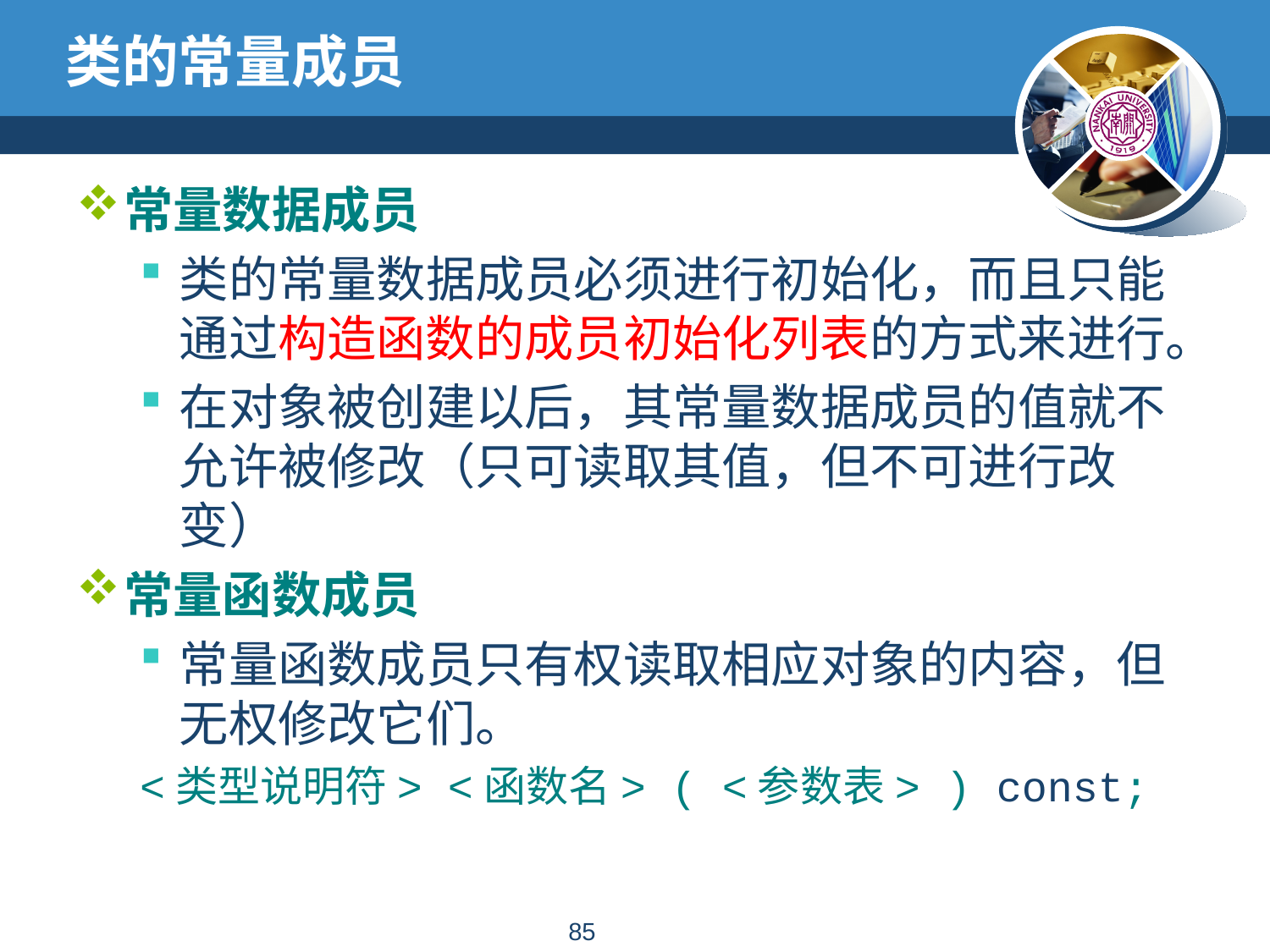

# 类的常量成员
常量数据成员
类的常量数据成员必须进行初始化，而且只能通过构造函数的成员初始化列表的方式来进行。
在对象被创建以后，其常量数据成员的值就不允许被修改（只可读取其值，但不可进行改变）
常量函数成员
常量函数成员只有权读取相应对象的内容，但无权修改它们。
<类型说明符> <函数名> ( <参数表> ) const;

85